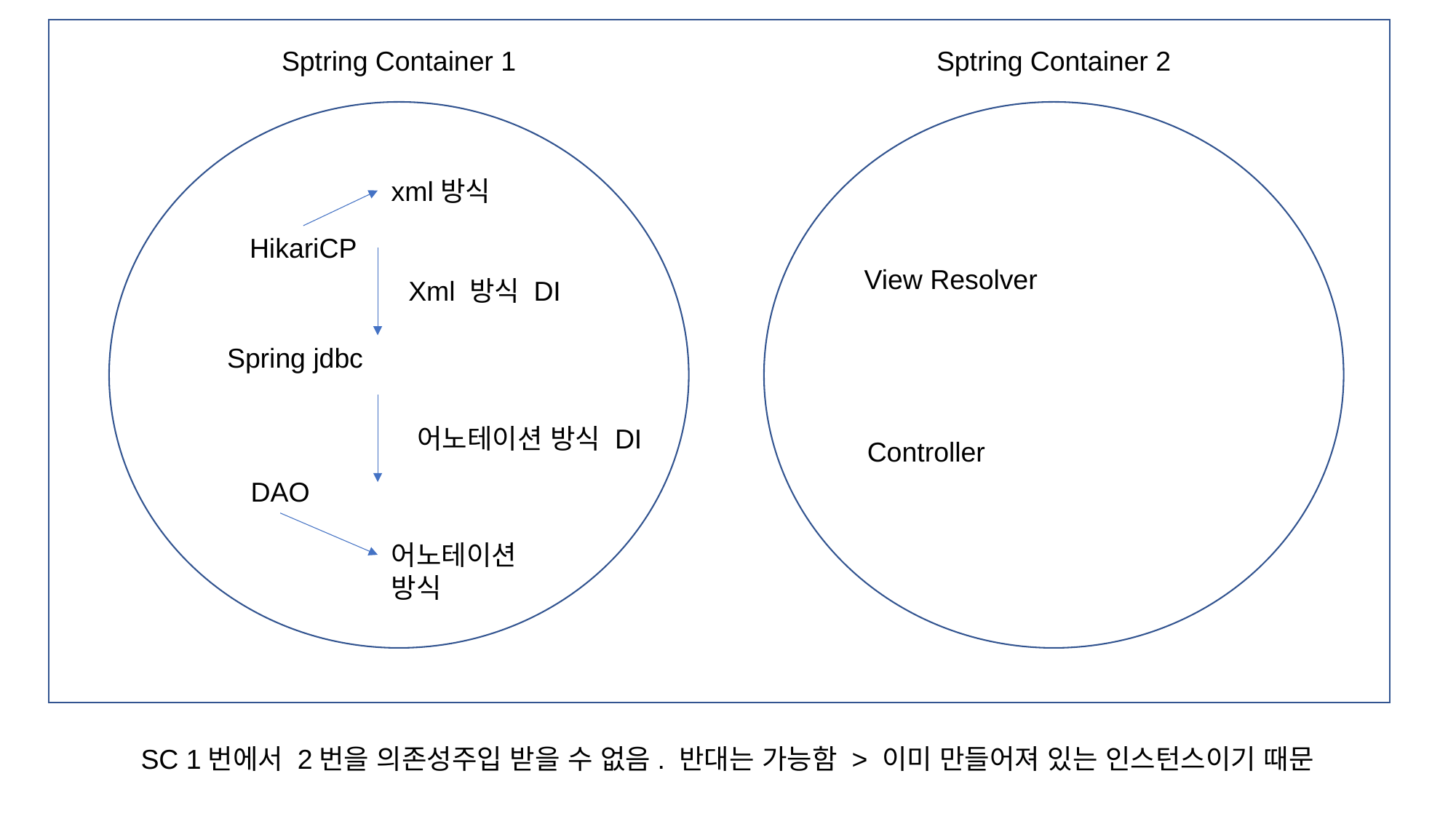

Sptring Container 1
Sptring Container 2

xml방식
HikariCP
View Resolver
Xml 방식 DI
Spring jdbc
어노테이션 방식 DI
Controller
DAO
어노테이션 방식
SC 1번에서 2번을 의존성주입 받을 수 없음. 반대는 가능함 > 이미 만들어져 있는 인스턴스이기 때문